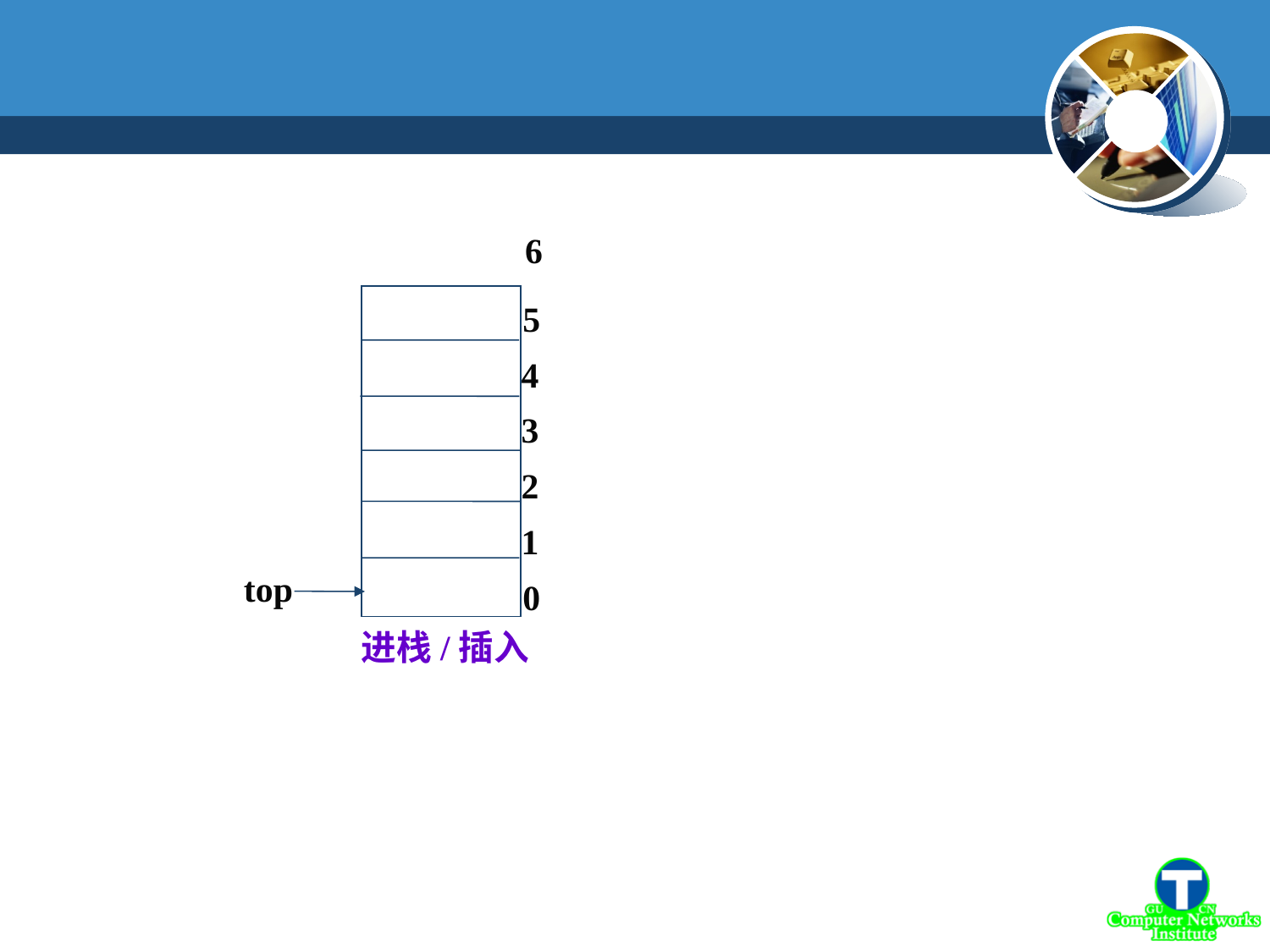

6

5
4
3
2
1
0
top

进栈/插入